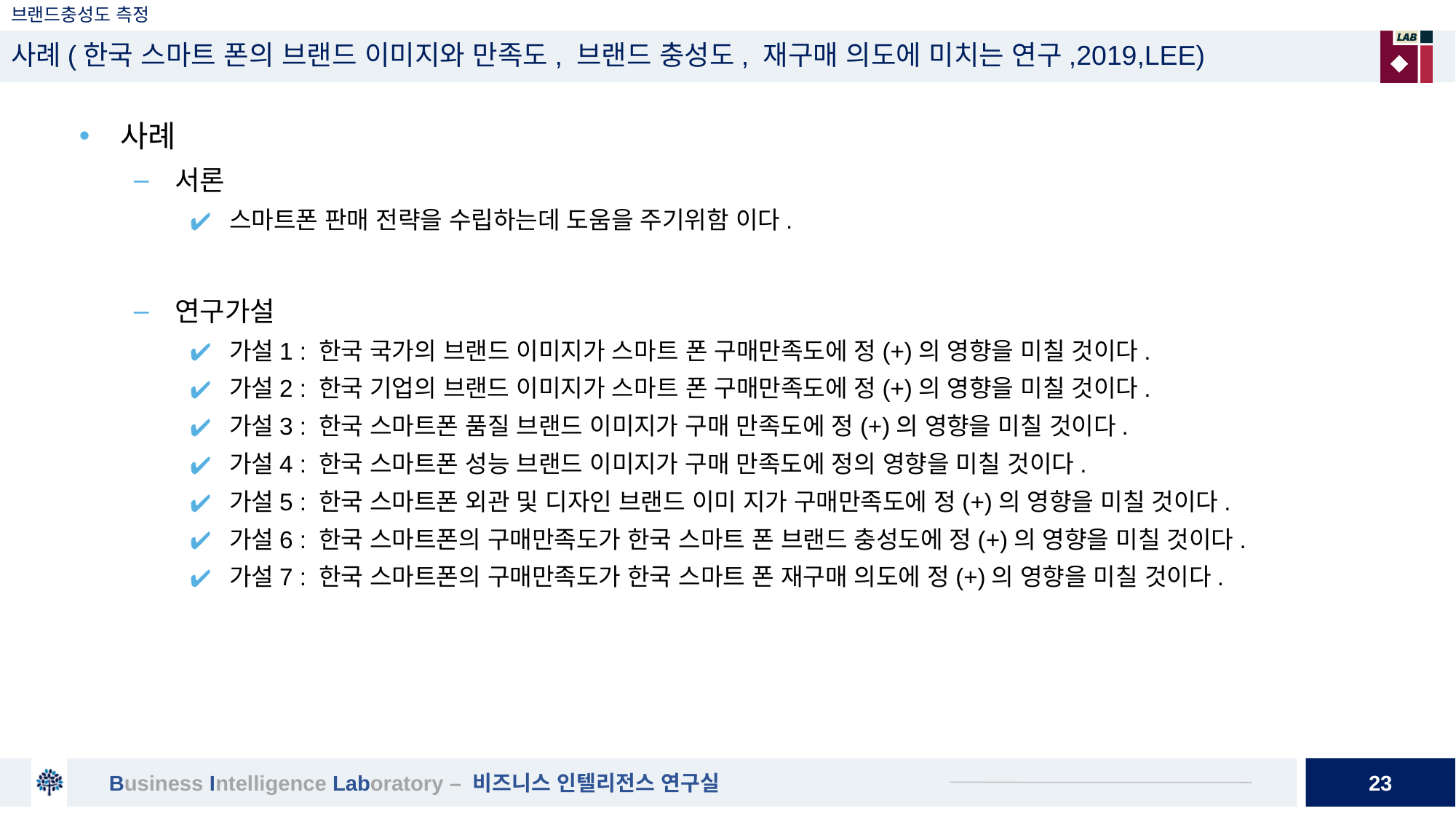

# 브랜드충성도 측정
사례(한국 스마트 폰의 브랜드 이미지와 만족도, 브랜드 충성도, 재구매 의도에 미치는 연구,2019,LEE)
사례
서론
스마트폰 판매 전략을 수립하는데 도움을 주기위함 이다.

연구가설
가설1 : 한국 국가의 브랜드 이미지가 스마트 폰 구매만족도에 정(+)의 영향을 미칠 것이다.
가설2 : 한국 기업의 브랜드 이미지가 스마트 폰 구매만족도에 정(+)의 영향을 미칠 것이다.
가설3 : 한국 스마트폰 품질 브랜드 이미지가 구매 만족도에 정(+)의 영향을 미칠 것이다.
가설4 : 한국 스마트폰 성능 브랜드 이미지가 구매 만족도에 정의 영향을 미칠 것이다.
가설5 : 한국 스마트폰 외관 및 디자인 브랜드 이미 지가 구매만족도에 정(+)의 영향을 미칠 것이다.
가설6 : 한국 스마트폰의 구매만족도가 한국 스마트 폰 브랜드 충성도에 정(+)의 영향을 미칠 것이다.
가설7 : 한국 스마트폰의 구매만족도가 한국 스마트 폰 재구매 의도에 정(+)의 영향을 미칠 것이다.

23